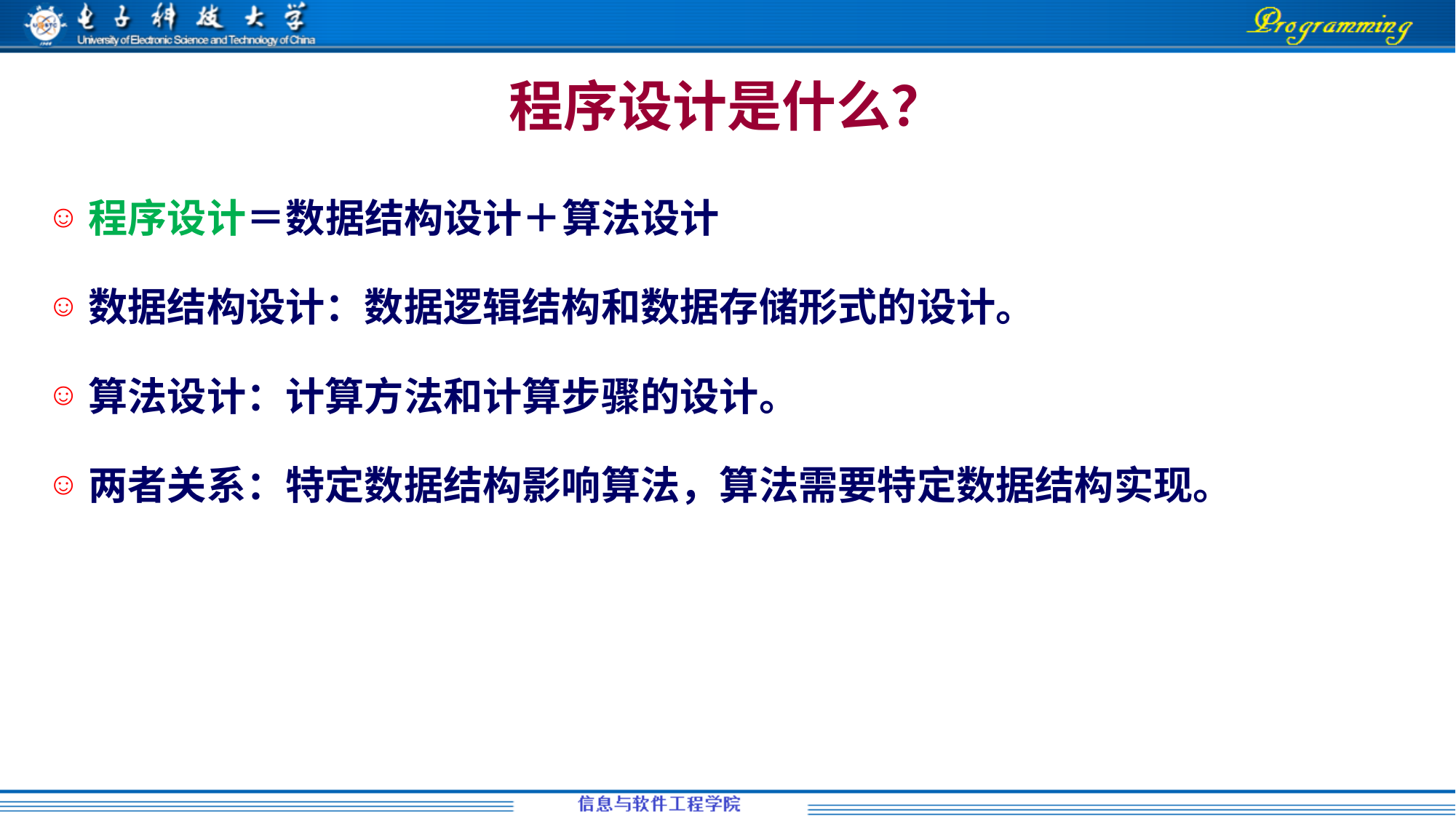

# 程序设计是什么？
程序设计＝数据结构设计＋算法设计
数据结构设计：数据逻辑结构和数据存储形式的设计。
算法设计：计算方法和计算步骤的设计。
两者关系：特定数据结构影响算法，算法需要特定数据结构实现。